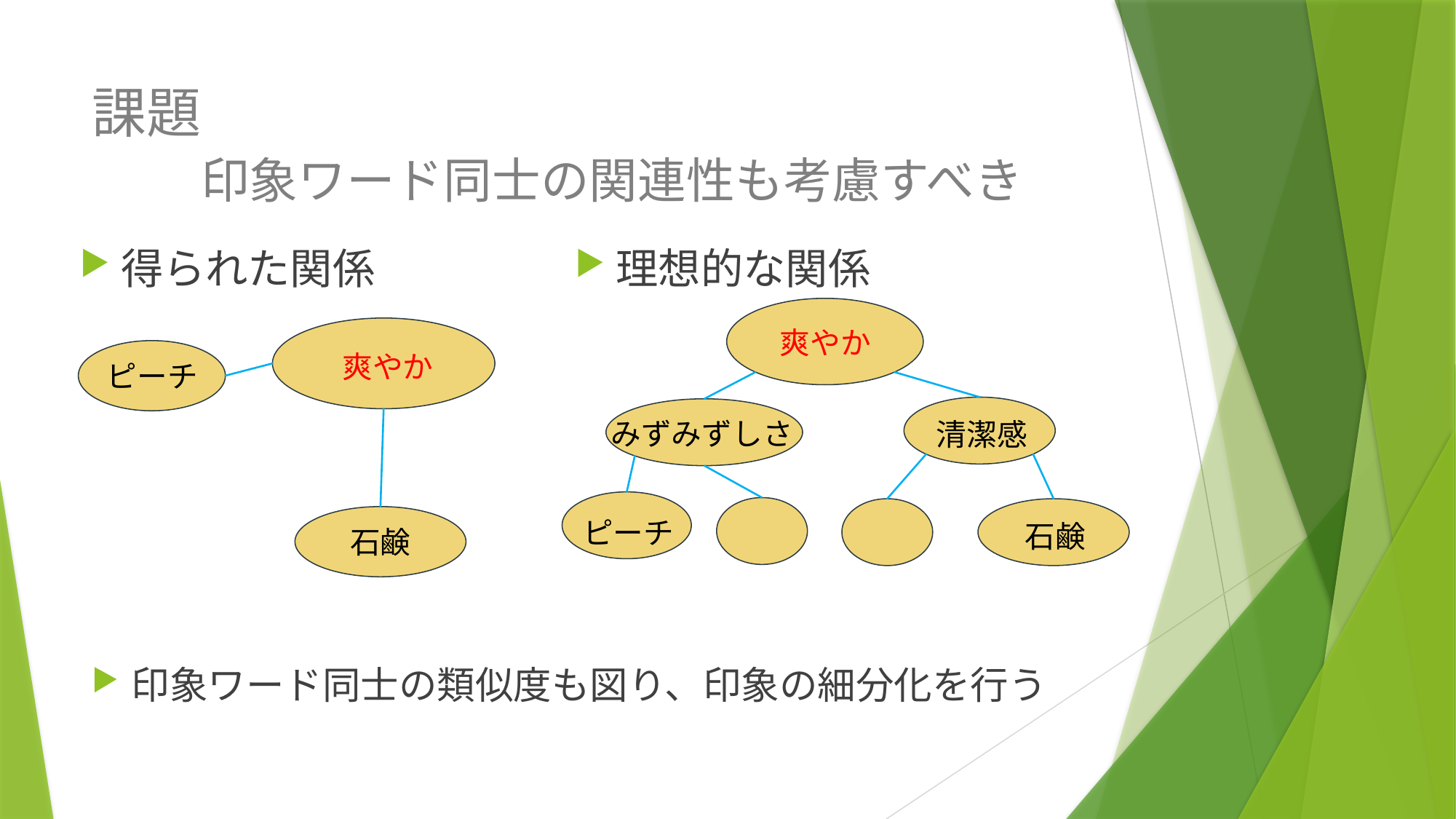

# 課題 印象ワード同士の関連性も考慮すべき
得られた関係
理想的な関係

爽やか

みずみずしさ
清潔感

ピーチ
石鹸

爽やか

ピーチ

石鹸
印象ワード同士の類似度も図り、印象の細分化を行う